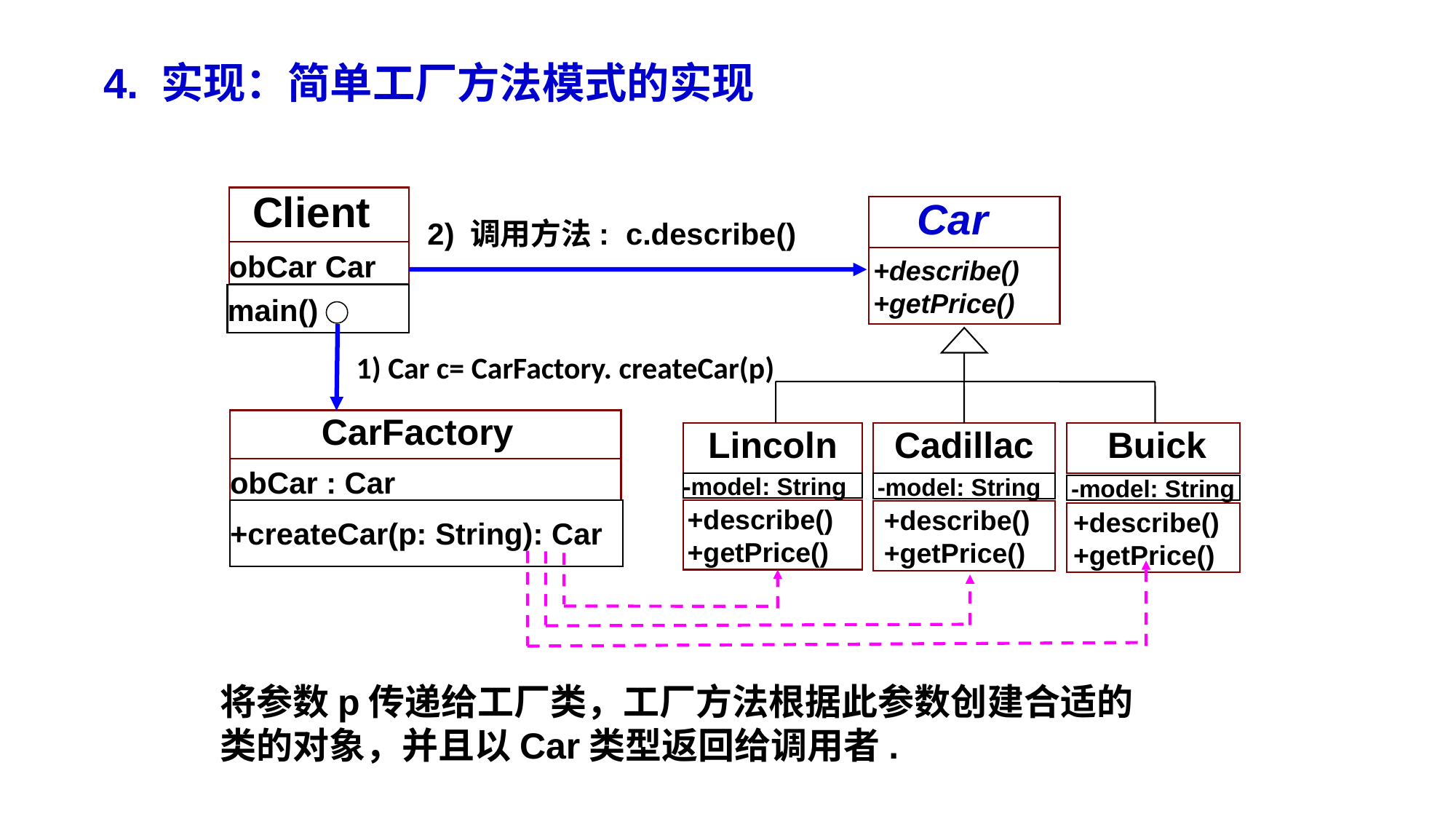

4. 实现：简单工厂方法模式的实现
Client
Car
2) 调用方法:  c.describe()
obCar Car
+describe()
+getPrice()

main()

1) Car c= CarFactory. createCar(p)

CarFactory
Cadillac
Lincoln
 Buick
obCar : Car
-model: String
-model: String
-model: String
+createCar(p: String): Car
+describe()
+getPrice()
+describe()
+getPrice()
+describe()
+getPrice()

将参数p传递给工厂类，工厂方法根据此参数创建合适的类的对象，并且以Car类型返回给调用者.
45